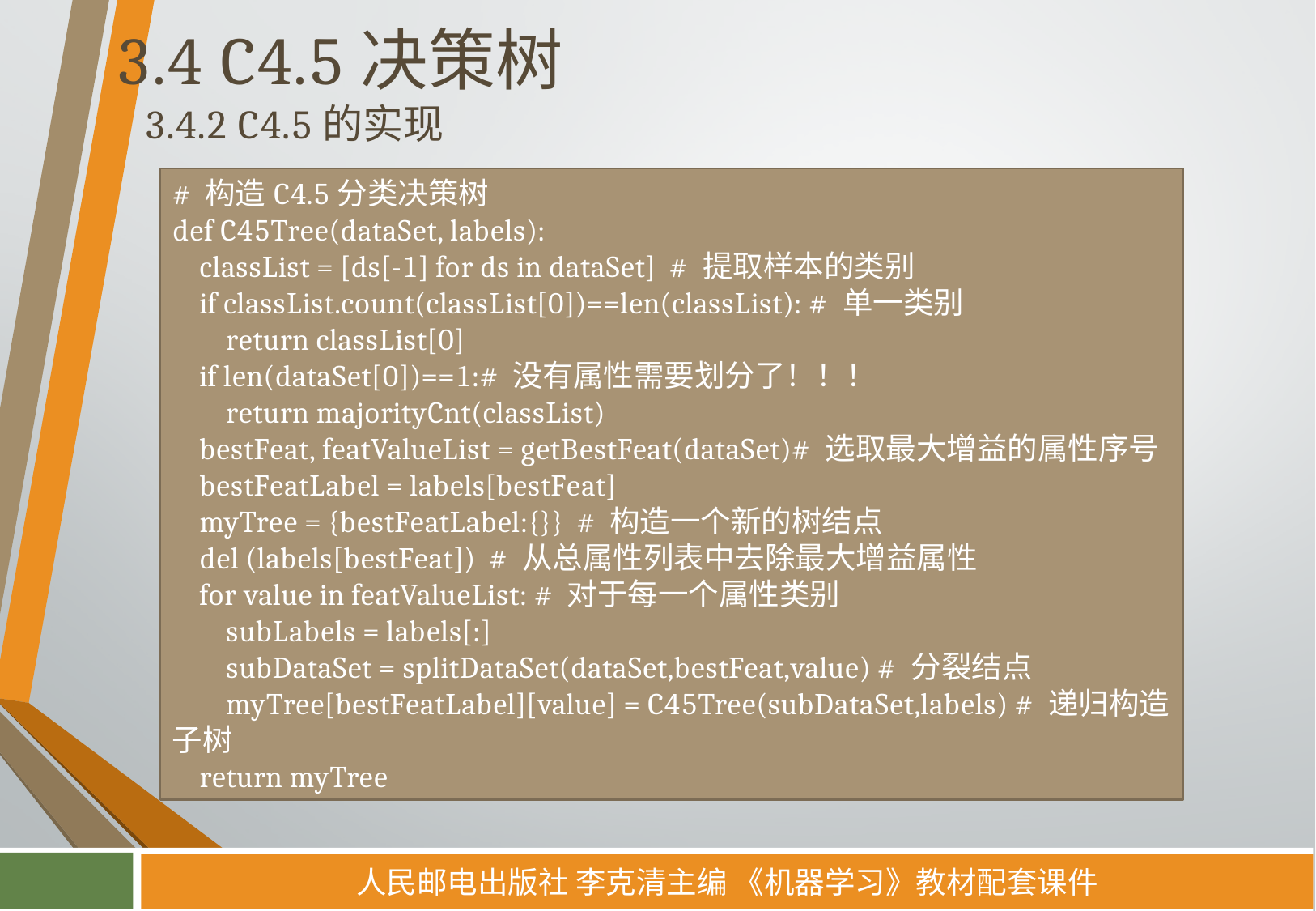

# 3.4 C4.5决策树
3.4.2 C4.5的实现
# 构造C4.5分类决策树
def C45Tree(dataSet, labels):
    classList = [ds[-1] for ds in dataSet]  # 提取样本的类别
    if classList.count(classList[0])==len(classList): # 单一类别
        return classList[0]
    if len(dataSet[0])==1:# 没有属性需要划分了！！！
        return majorityCnt(classList)
    bestFeat, featValueList = getBestFeat(dataSet)# 选取最大增益的属性序号
    bestFeatLabel = labels[bestFeat]
    myTree = {bestFeatLabel:{}}  # 构造一个新的树结点
    del (labels[bestFeat])  # 从总属性列表中去除最大增益属性
    for value in featValueList: # 对于每一个属性类别
        subLabels = labels[:]
        subDataSet = splitDataSet(dataSet,bestFeat,value) # 分裂结点
        myTree[bestFeatLabel][value] = C45Tree(subDataSet,labels) # 递归构造子树
    return myTree